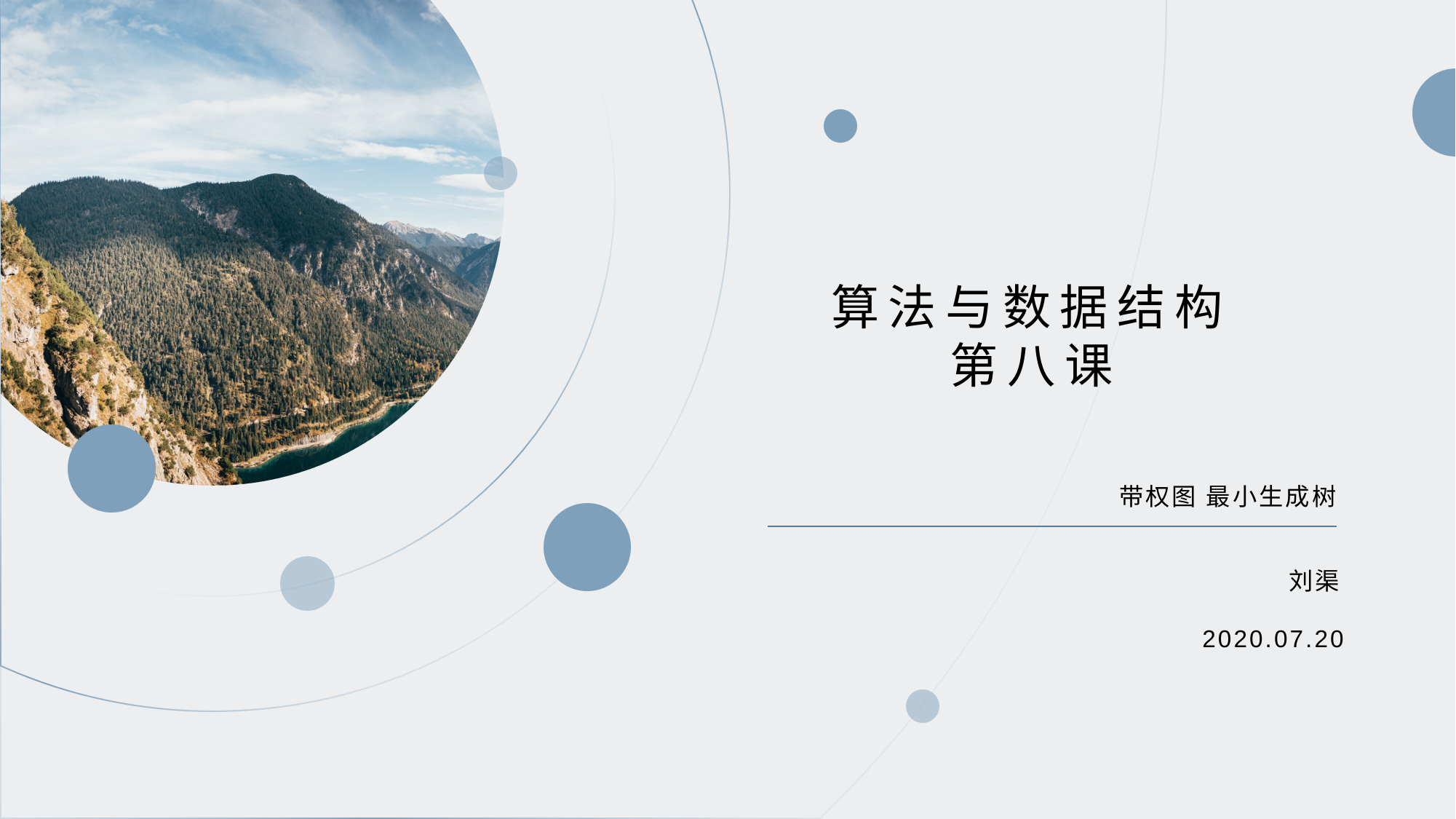

算法与数据结构
第八课
带权图 最小生成树
刘渠
2020.07.20

1